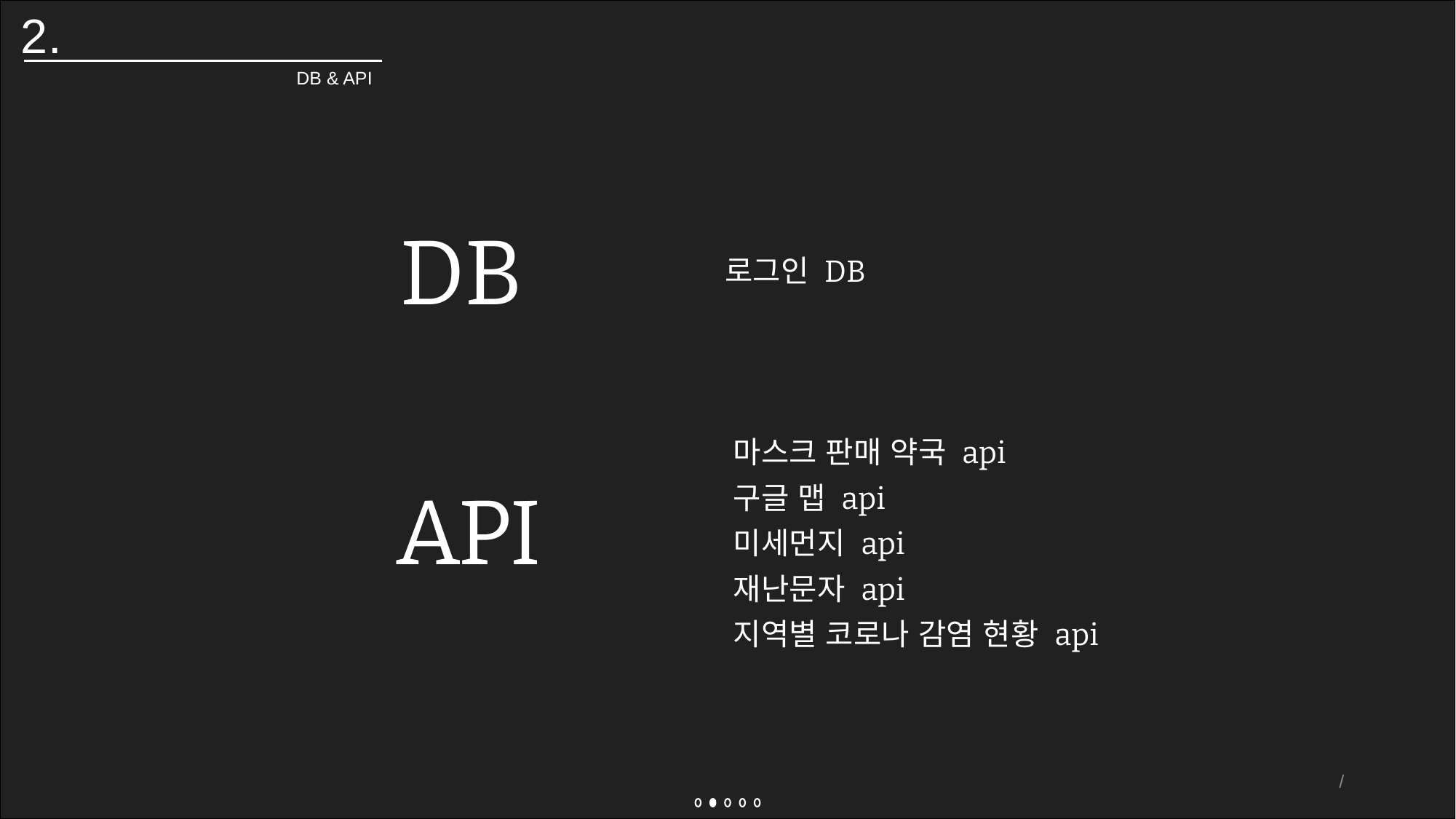

2.
DB & API
DB
로그인 DB
마스크 판매 약국 api

구글 맵 api

미세먼지 api

재난문자 api

지역별 코로나 감염 현황 api
API
/